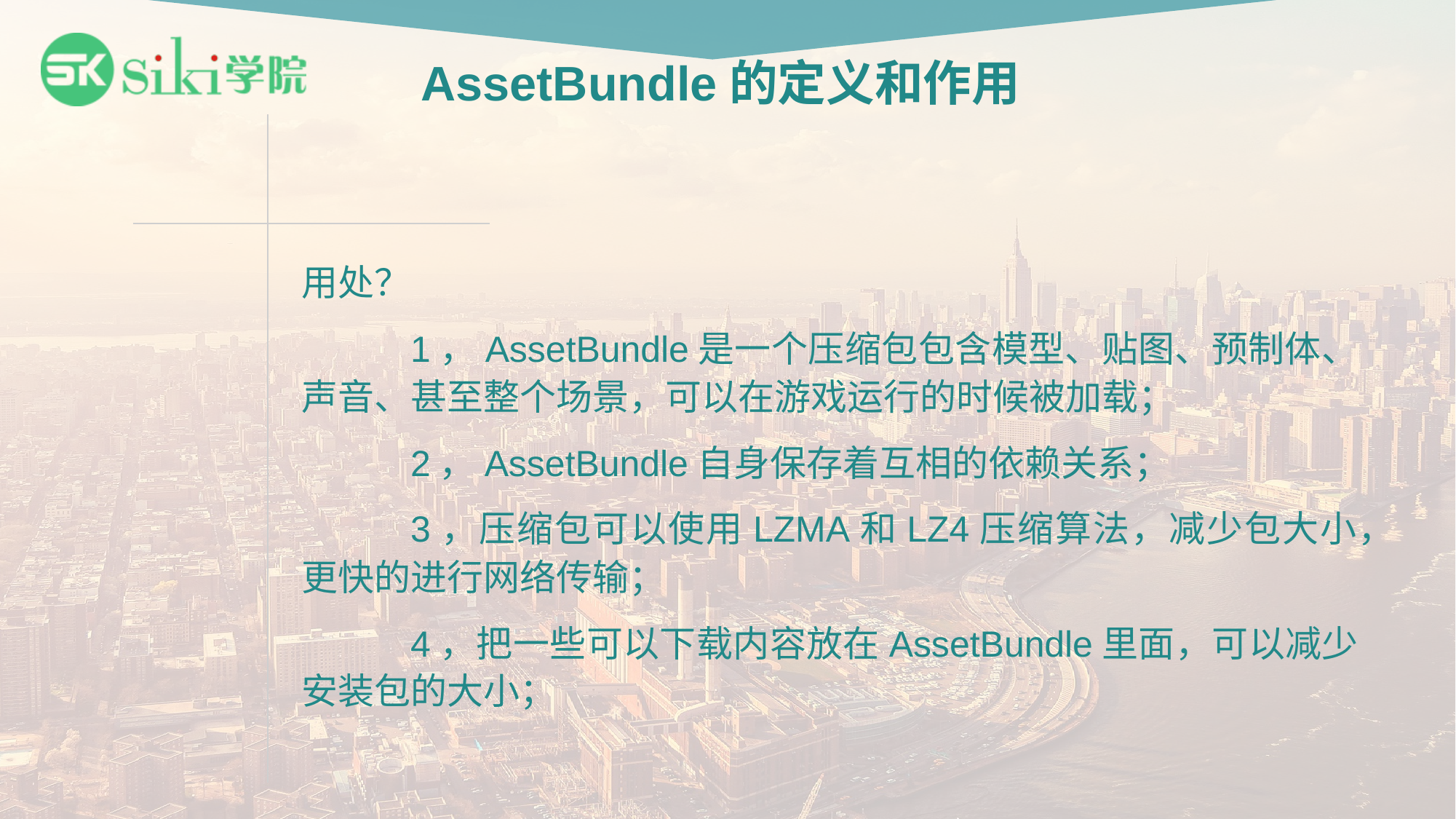

# AssetBundle的定义和作用
用处？
	1，AssetBundle是一个压缩包包含模型、贴图、预制体、声音、甚至整个场景，可以在游戏运行的时候被加载；
	2，AssetBundle自身保存着互相的依赖关系；
	3，压缩包可以使用LZMA和LZ4压缩算法，减少包大小，更快的进行网络传输；
	4，把一些可以下载内容放在AssetBundle里面，可以减少安装包的大小；